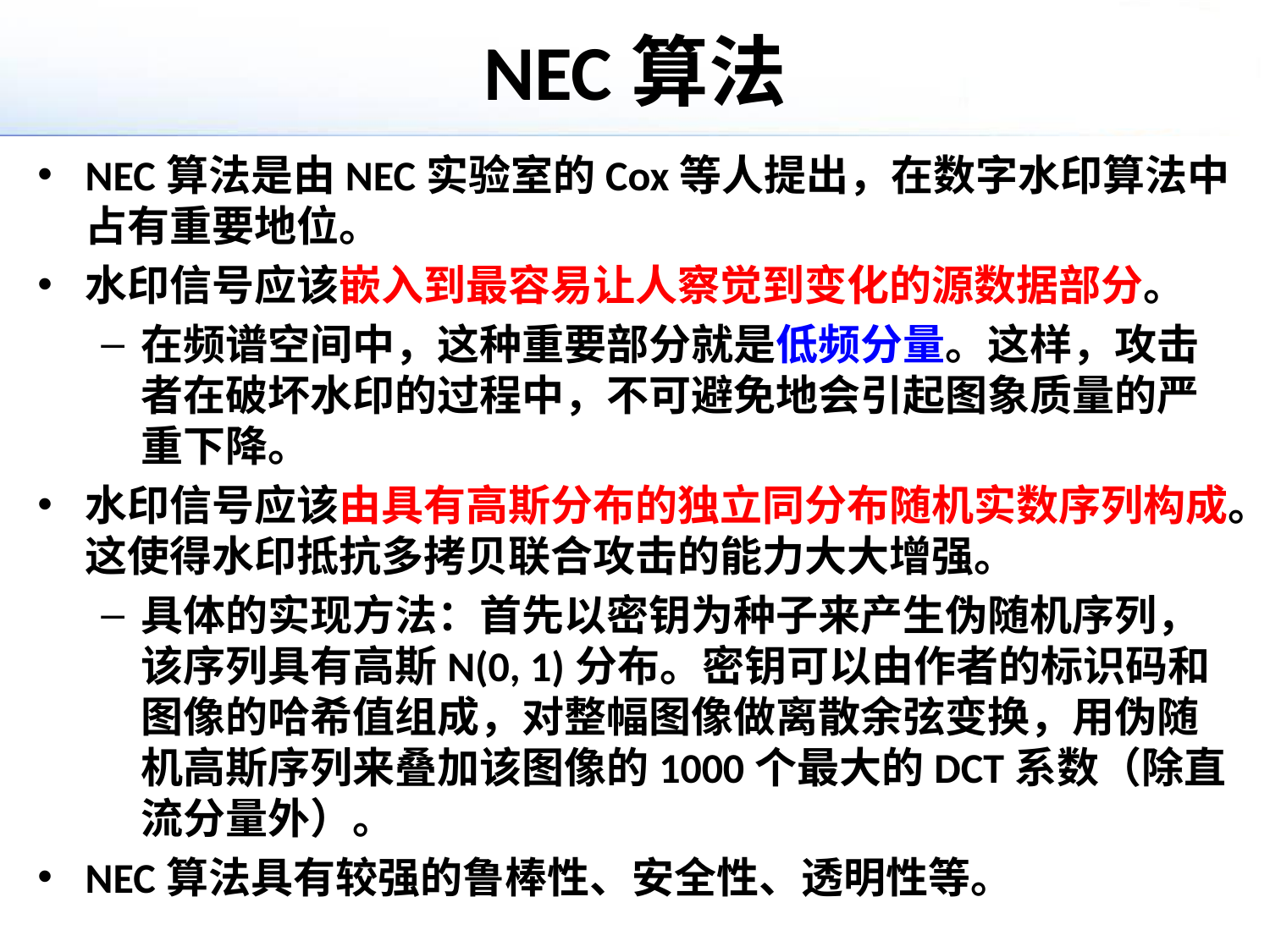

# NEC算法
NEC算法是由NEC实验室的Cox等人提出，在数字水印算法中占有重要地位。
水印信号应该嵌入到最容易让人察觉到变化的源数据部分。
在频谱空间中，这种重要部分就是低频分量。这样，攻击者在破坏水印的过程中，不可避免地会引起图象质量的严重下降。
水印信号应该由具有高斯分布的独立同分布随机实数序列构成。这使得水印抵抗多拷贝联合攻击的能力大大增强。
具体的实现方法：首先以密钥为种子来产生伪随机序列，该序列具有高斯N(0, 1)分布。密钥可以由作者的标识码和图像的哈希值组成，对整幅图像做离散余弦变换，用伪随机高斯序列来叠加该图像的1000个最大的DCT系数（除直流分量外）。
NEC算法具有较强的鲁棒性、安全性、透明性等。